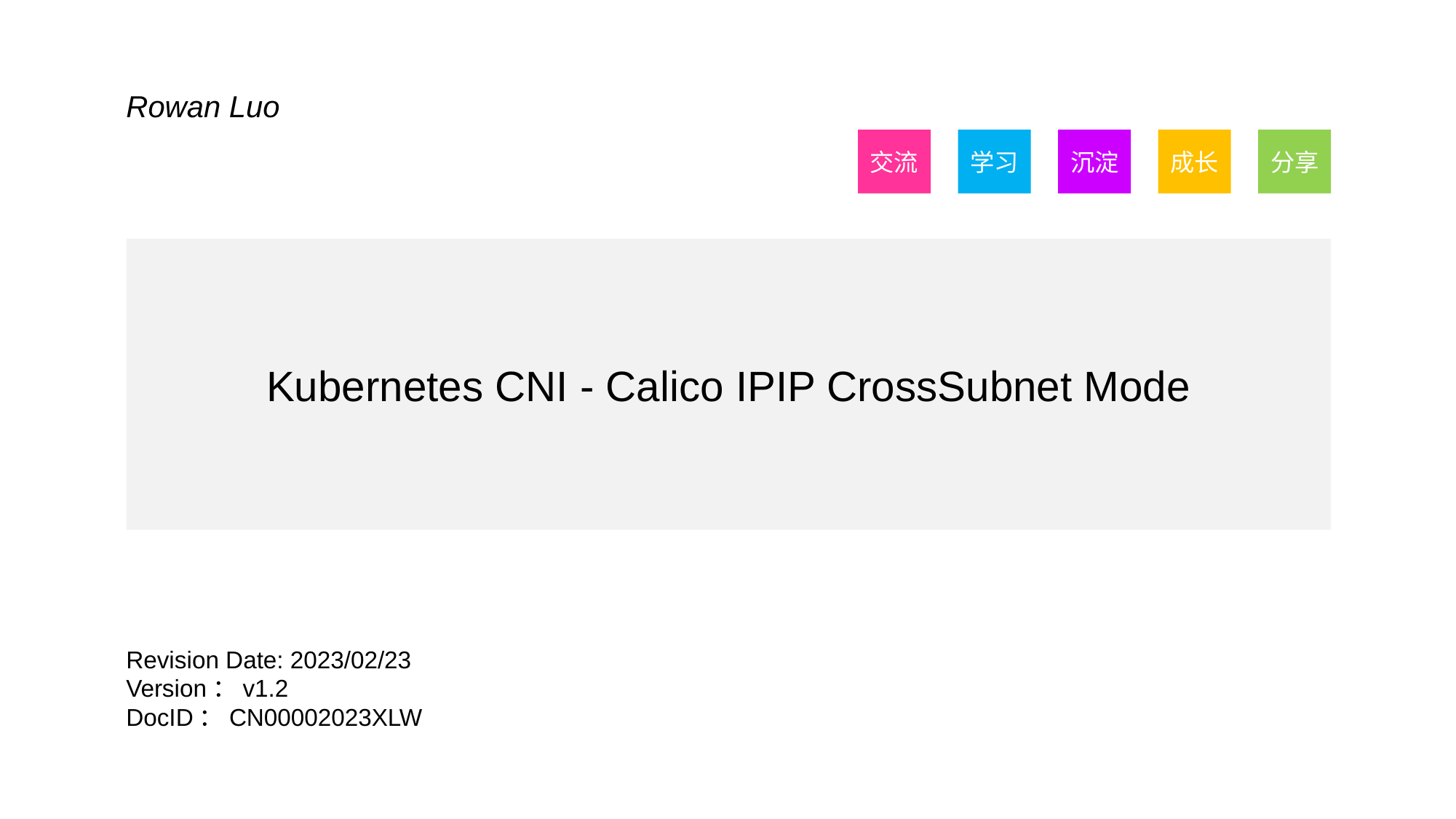

Rowan Luo
分享
沉淀
成长
交流
学习
Kubernetes CNI - Calico IPIP CrossSubnet Mode
Revision Date: 2023/02/23
Version：v1.2
DocID：CN00002023XLW